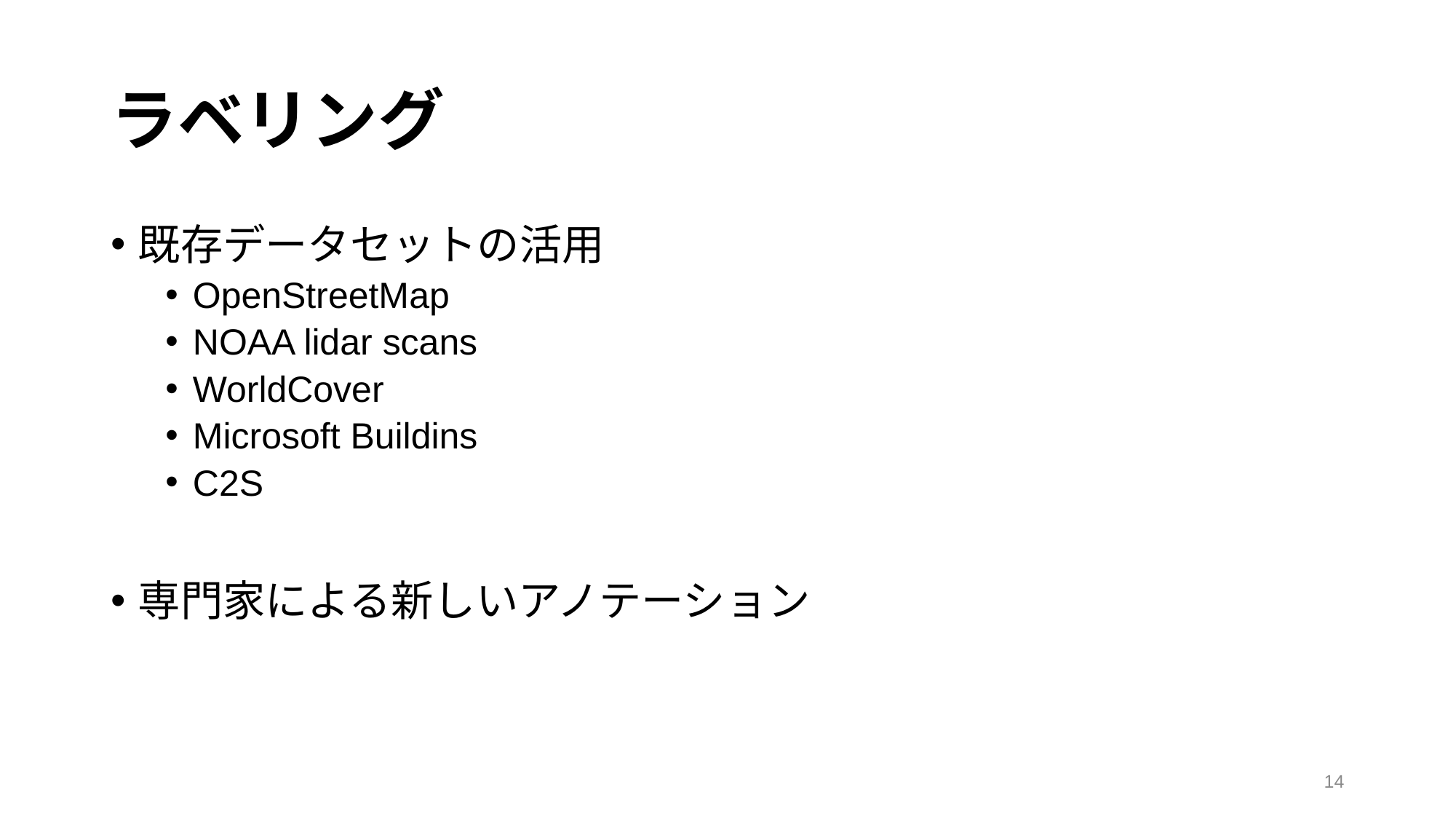

# ラベリング
既存データセットの活用
OpenStreetMap
NOAA lidar scans
WorldCover
Microsoft Buildins
C2S

専門家による新しいアノテーション

14